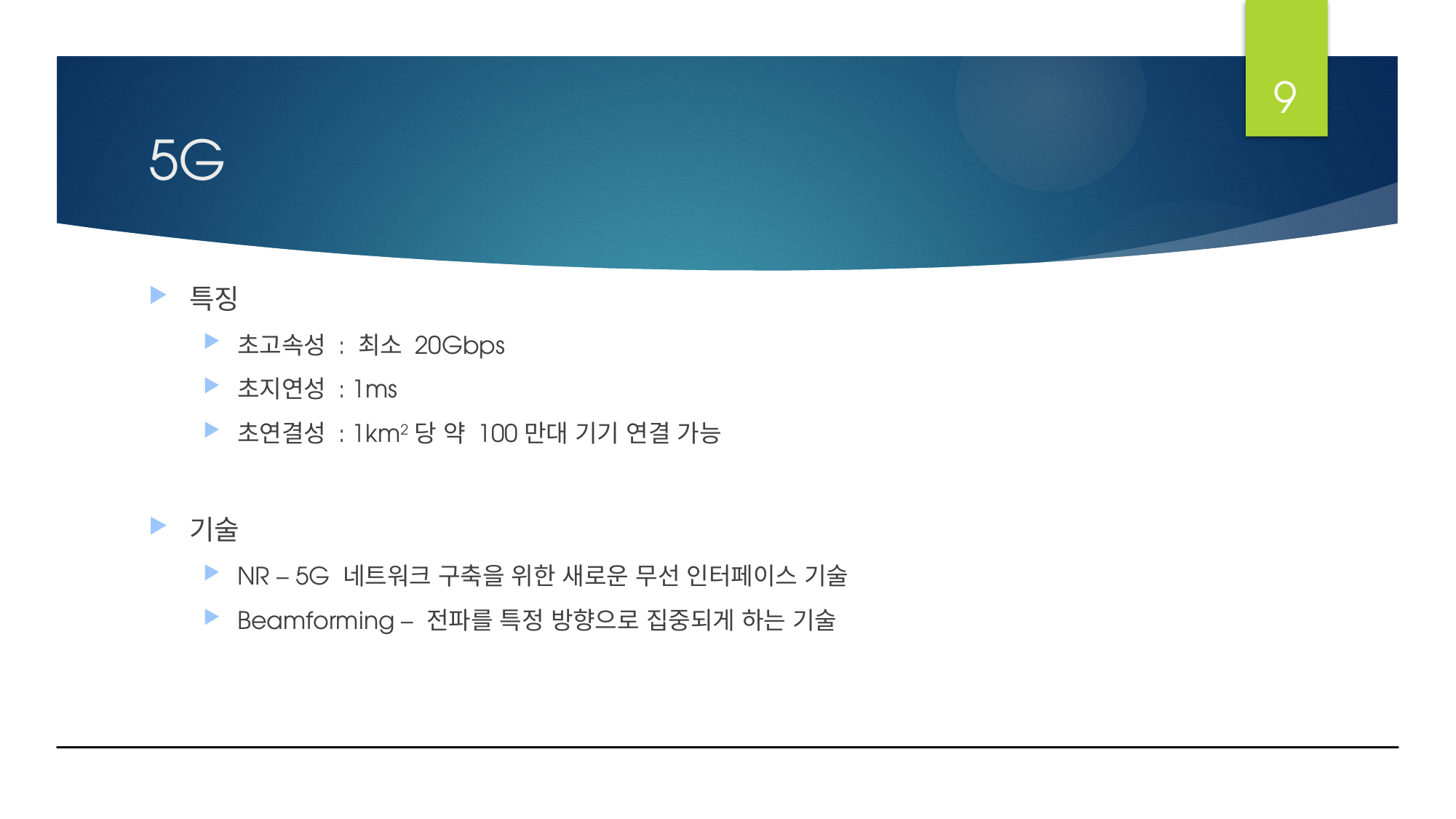

9
# 5G
특징
초고속성 : 최소 20Gbps
초지연성 : 1ms
초연결성 : 1km2당 약 100만대 기기 연결 가능

기술
NR – 5G 네트워크 구축을 위한 새로운 무선 인터페이스 기술
Beamforming – 전파를 특정 방향으로 집중되게 하는 기술